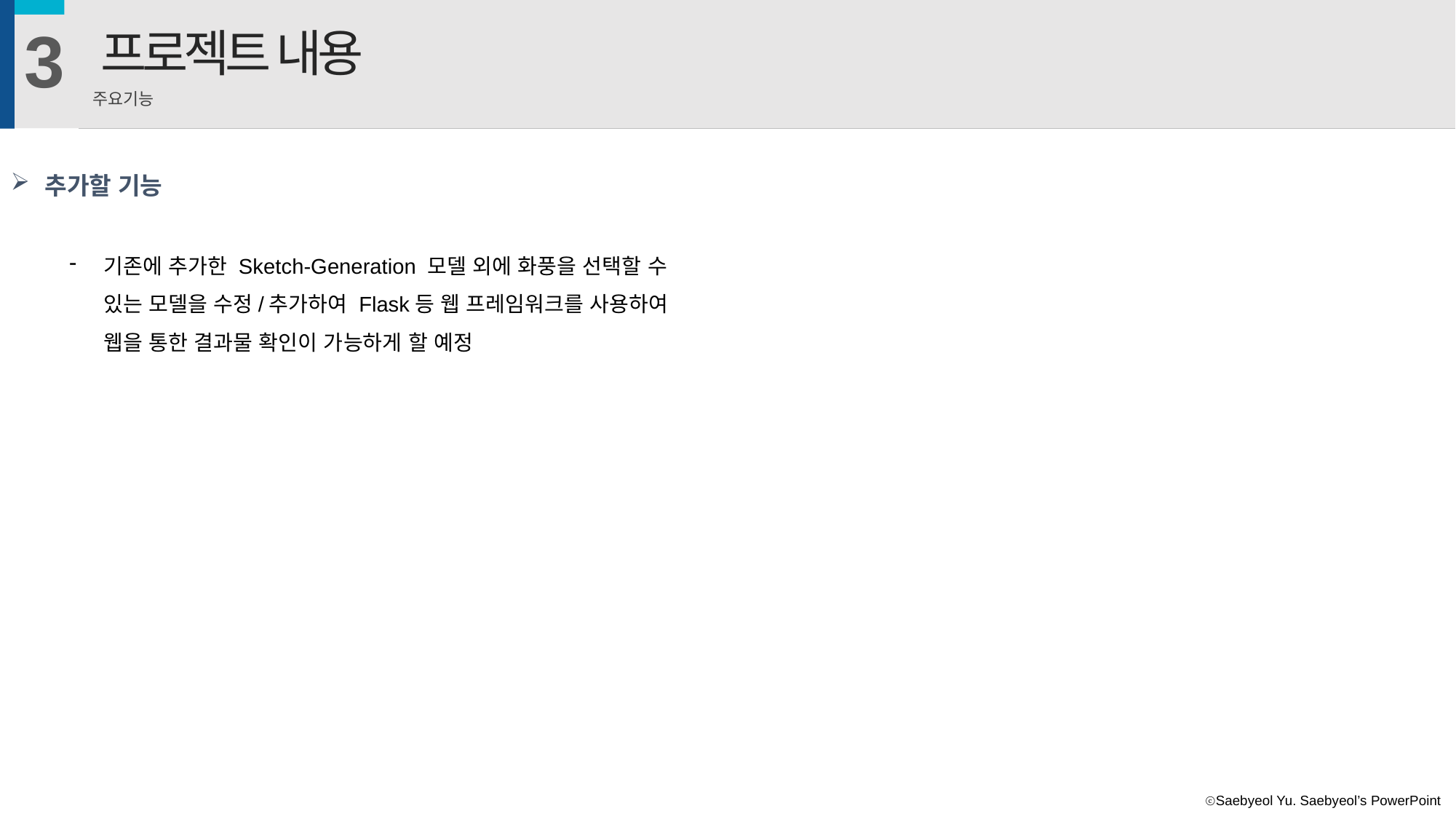

3
프로젝트 내용
주요기능
추가할 기능
기존에 추가한 Sketch-Generation 모델 외에 화풍을 선택할 수 있는 모델을 수정/추가하여 Flask등 웹 프레임워크를 사용하여 웹을 통한 결과물 확인이 가능하게 할 예정